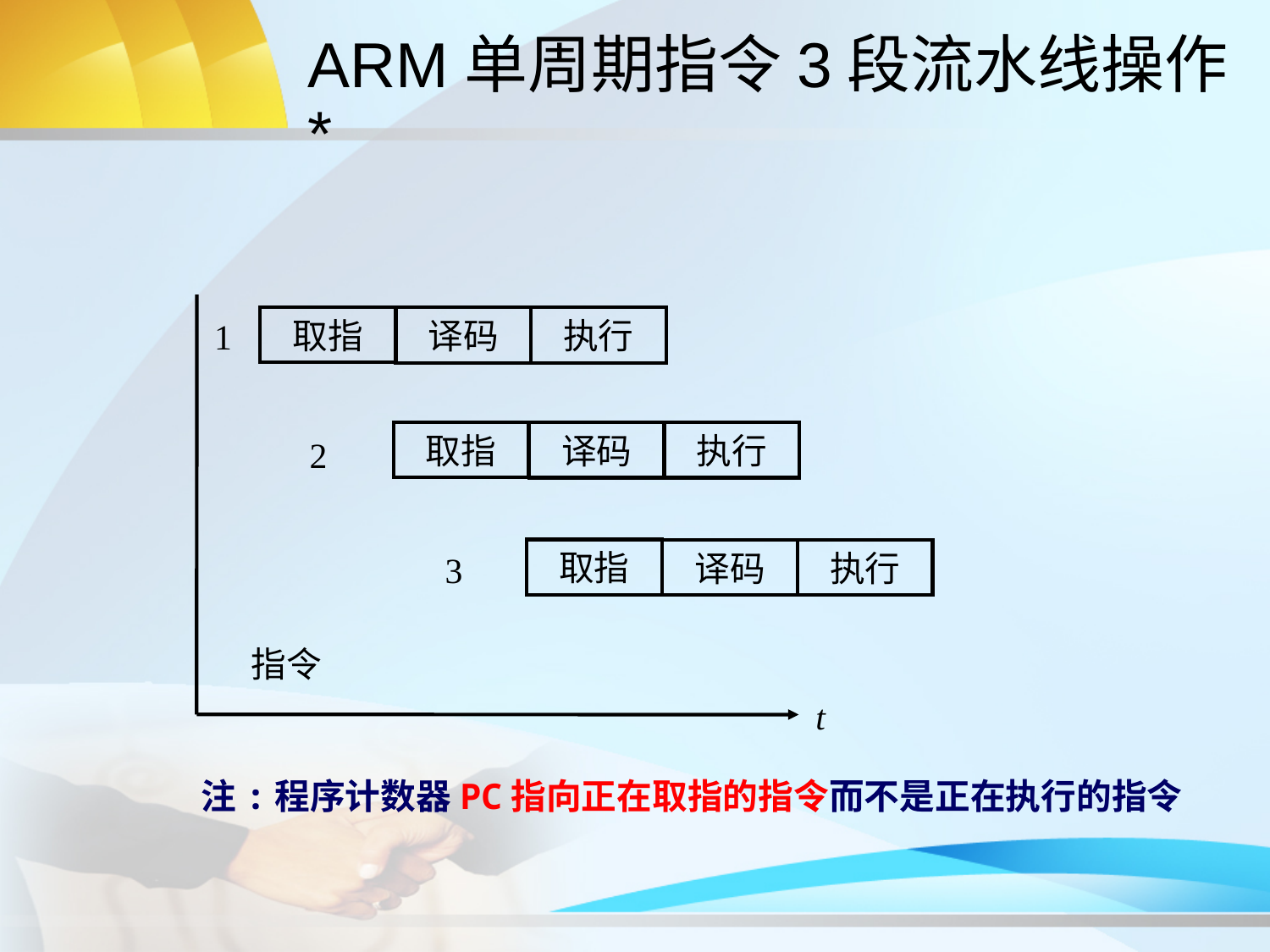

# ARM单周期指令3段流水线操作*

取指
译码
执行
1
取指
译码
执行
2
取指
译码
执行
3
指令
t

注:程序计数器PC指向正在取指的指令而不是正在执行的指令